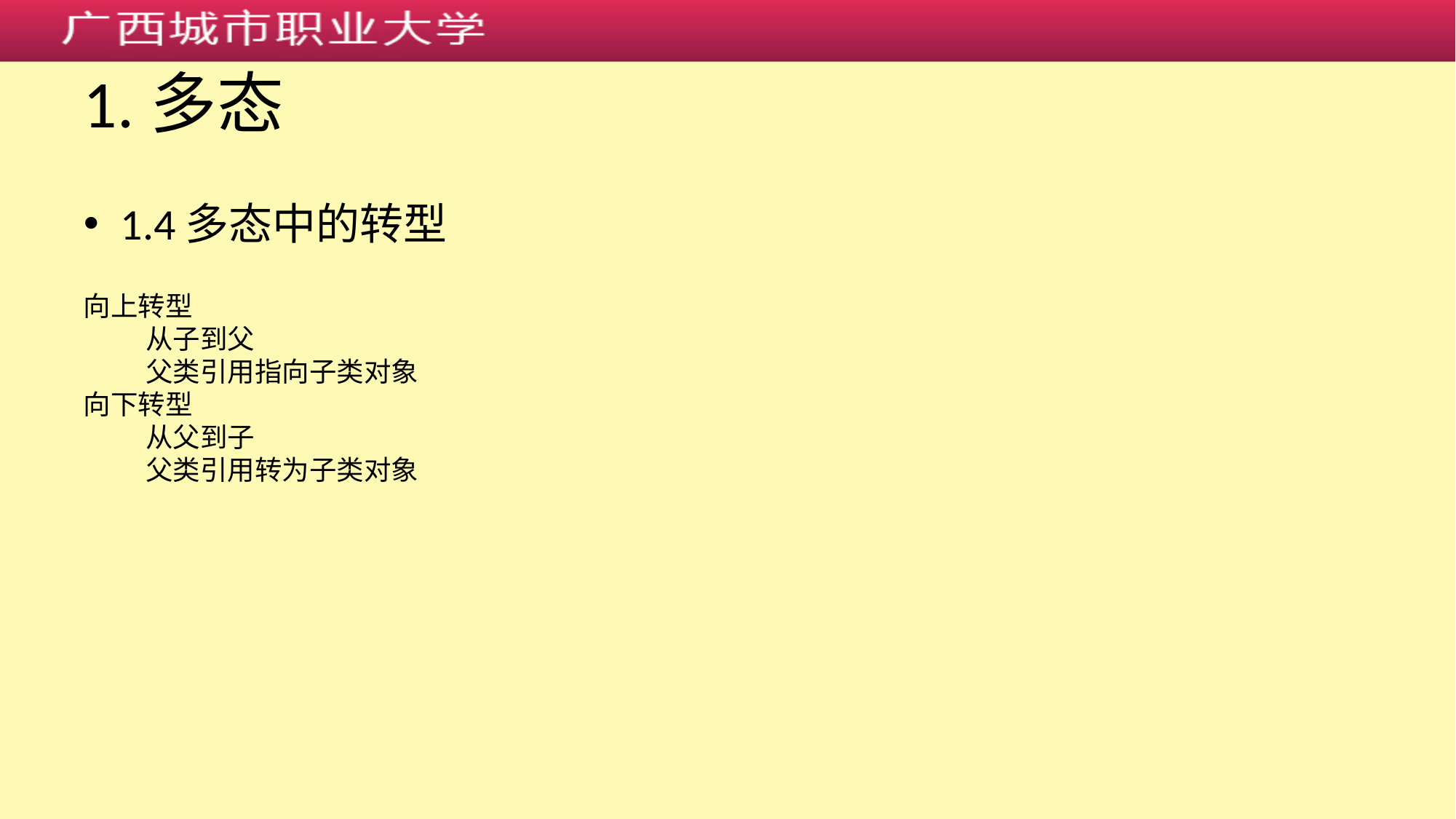

# 1.多态
1.4多态中的转型
向上转型
         从子到父
         父类引用指向子类对象
向下转型
         从父到子
         父类引用转为子类对象